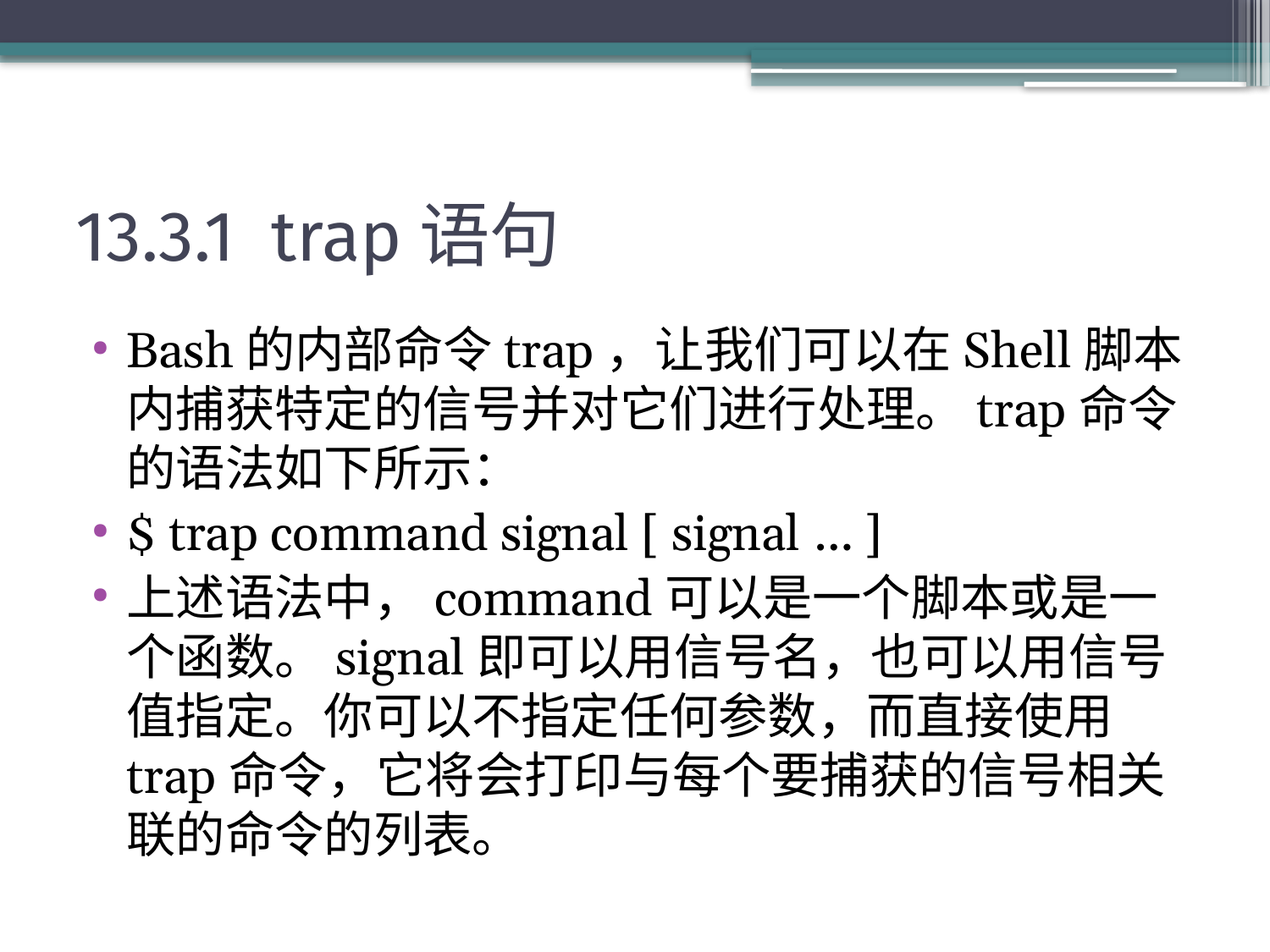

# 13.3.1  trap语句
Bash的内部命令trap，让我们可以在Shell脚本内捕获特定的信号并对它们进行处理。trap命令的语法如下所示：
$ trap command signal [ signal … ]
上述语法中，command可以是一个脚本或是一个函数。signal即可以用信号名，也可以用信号值指定。你可以不指定任何参数，而直接使用trap命令，它将会打印与每个要捕获的信号相关联的命令的列表。